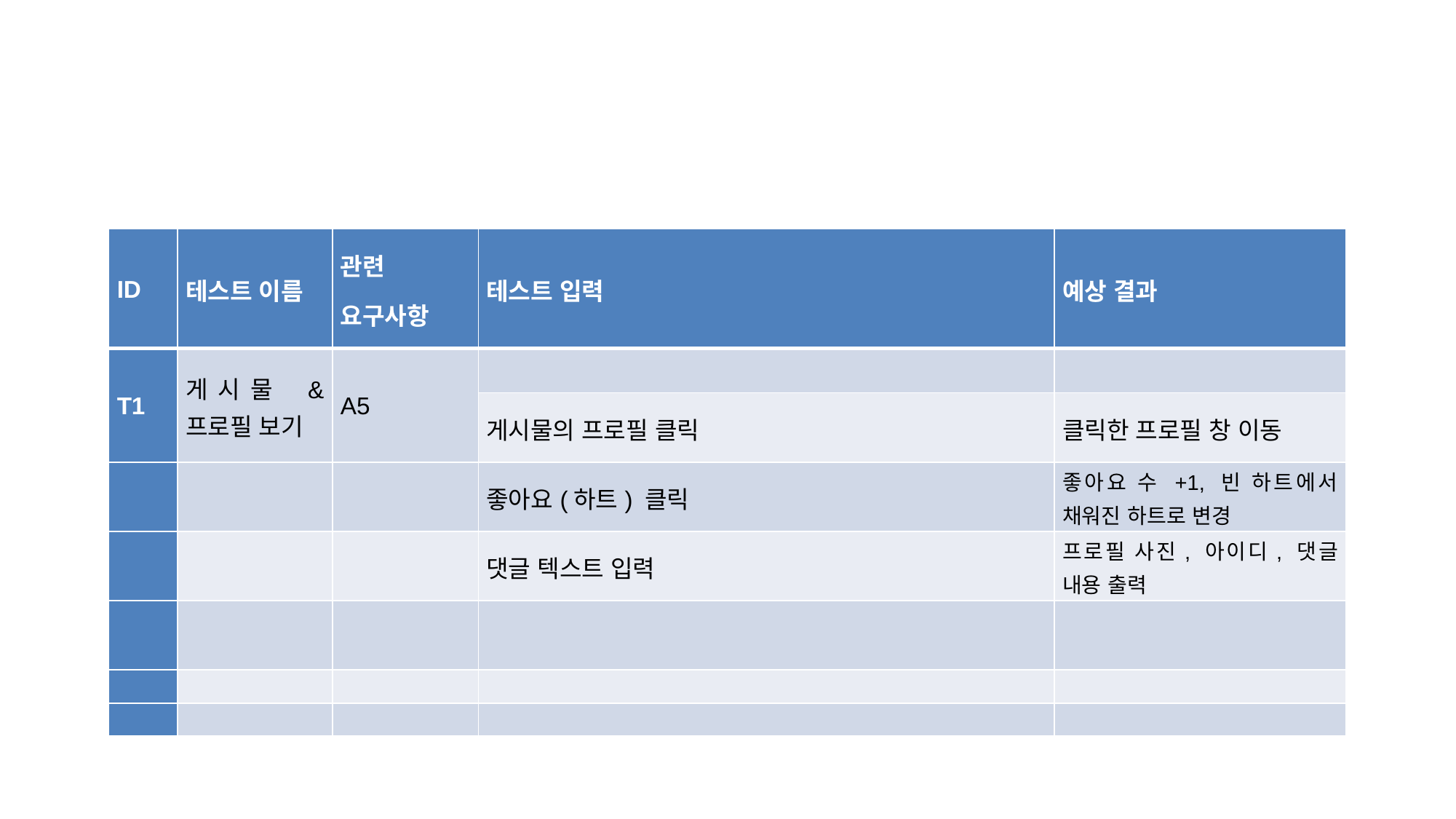

| ID | 테스트 이름 | 관련 요구사항 | 테스트 입력 | 예상 결과 |
| --- | --- | --- | --- | --- |
| T1 | 게시물 & 프로필 보기 | A5 |  |  |
|  |  |  | 게시물의 프로필 클릭 | 클릭한 프로필 창 이동 |
|  |  |  | 좋아요(하트) 클릭 | 좋아요 수 +1, 빈 하트에서 채워진 하트로 변경 |
|  |  |  | 댓글 텍스트 입력 | 프로필 사진, 아이디, 댓글 내용 출력 |
|  |  |  |  |  |
|  |  |  |  |  |
|  |  |  |  |  |